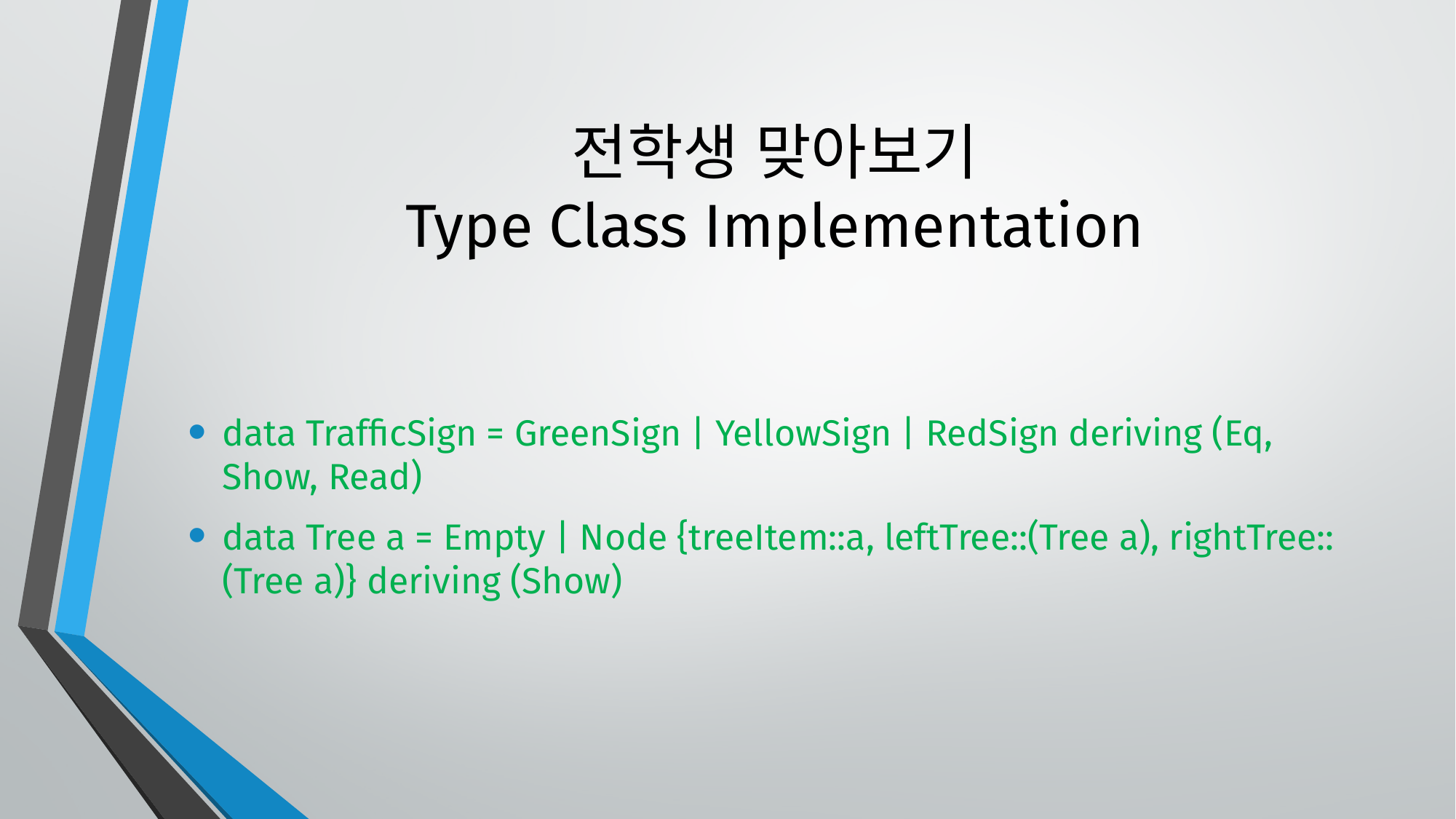

# 전학생 맞아보기 Type Class Implementation
data TrafficSign = GreenSign | YellowSign | RedSign deriving (Eq, Show, Read)
data Tree a = Empty | Node {treeItem::a, leftTree::(Tree a), rightTree::(Tree a)} deriving (Show)